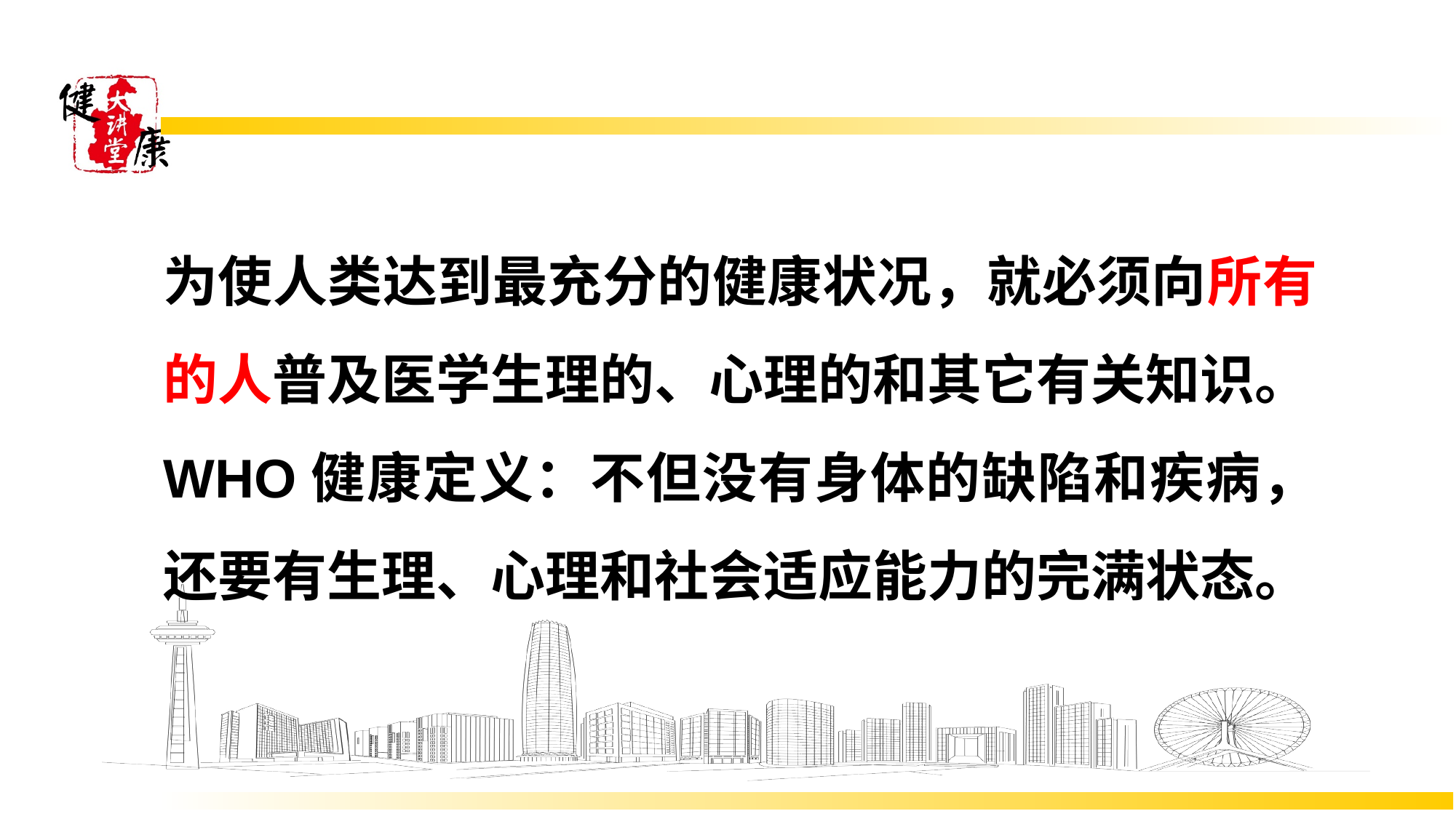

为使人类达到最充分的健康状况，就必须向所有的人普及医学生理的、心理的和其它有关知识。
WHO健康定义：不但没有身体的缺陷和疾病，还要有生理、心理和社会适应能力的完满状态。